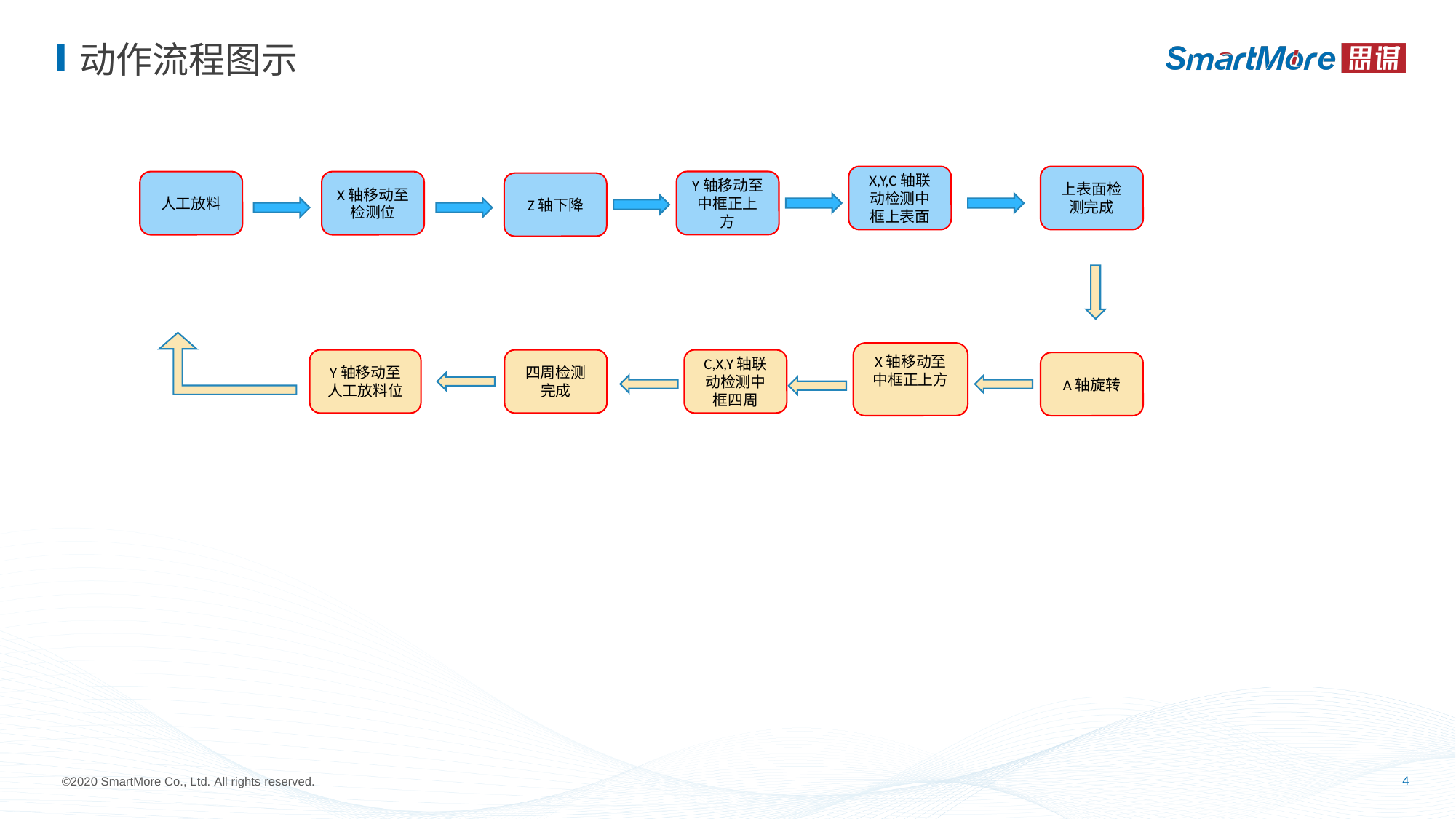

动作流程图示

X,Y,C轴联动检测中框上表面
上表面检测完成
Y轴移动至中框正上方
人工放料
X轴移动至检测位
Z轴下降

X轴移动至中框正上方

Y轴移动至人工放料位
四周检测完成
C,X,Y轴联动检测中框四周
A轴旋转